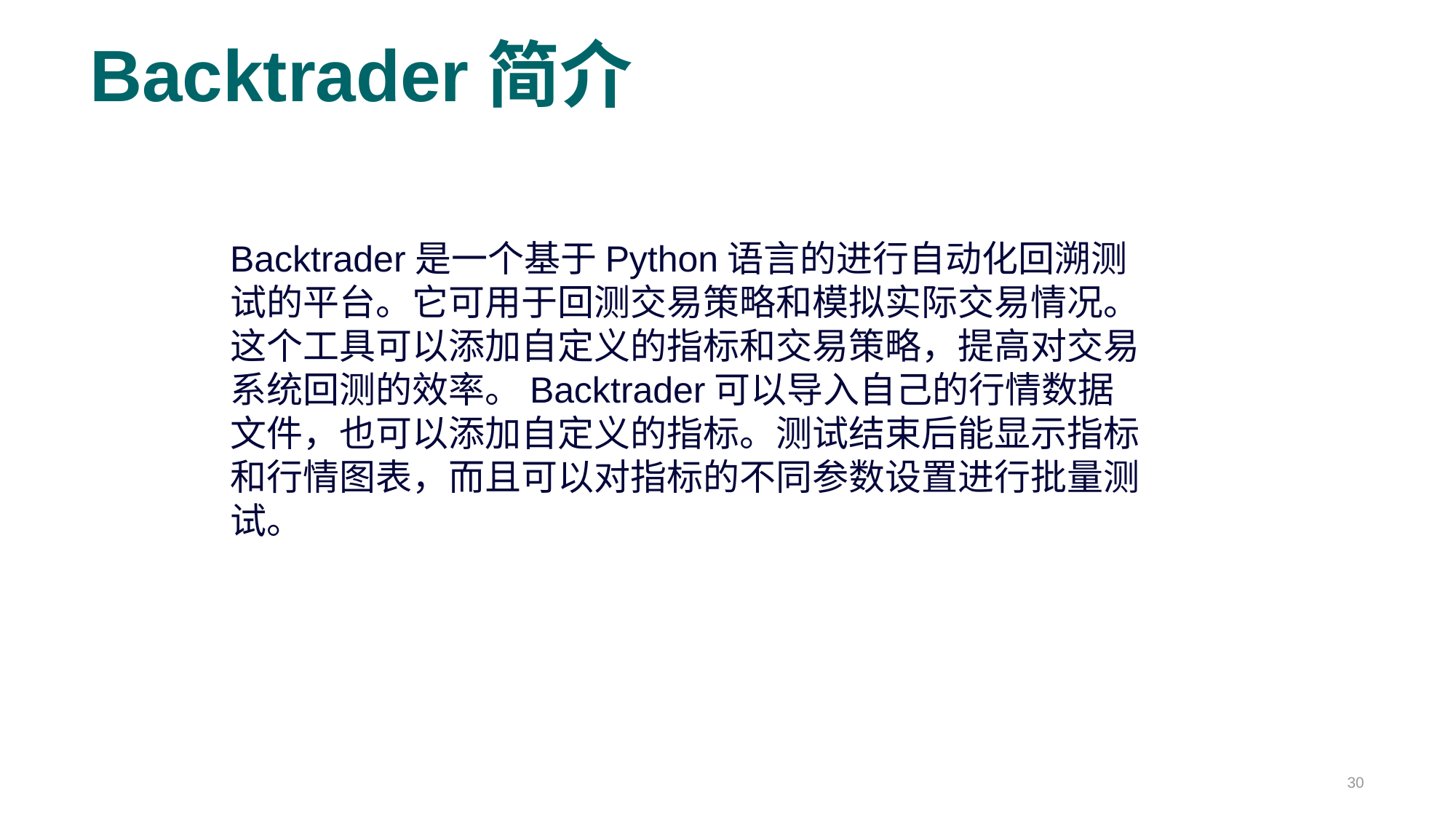

# Backtrader简介
Backtrader是一个基于Python语言的进行自动化回溯测试的平台。它可用于回测交易策略和模拟实际交易情况。这个工具可以添加自定义的指标和交易策略，提高对交易系统回测的效率。Backtrader可以导入自己的行情数据文件，也可以添加自定义的指标。测试结束后能显示指标和行情图表，而且可以对指标的不同参数设置进行批量测试。
30